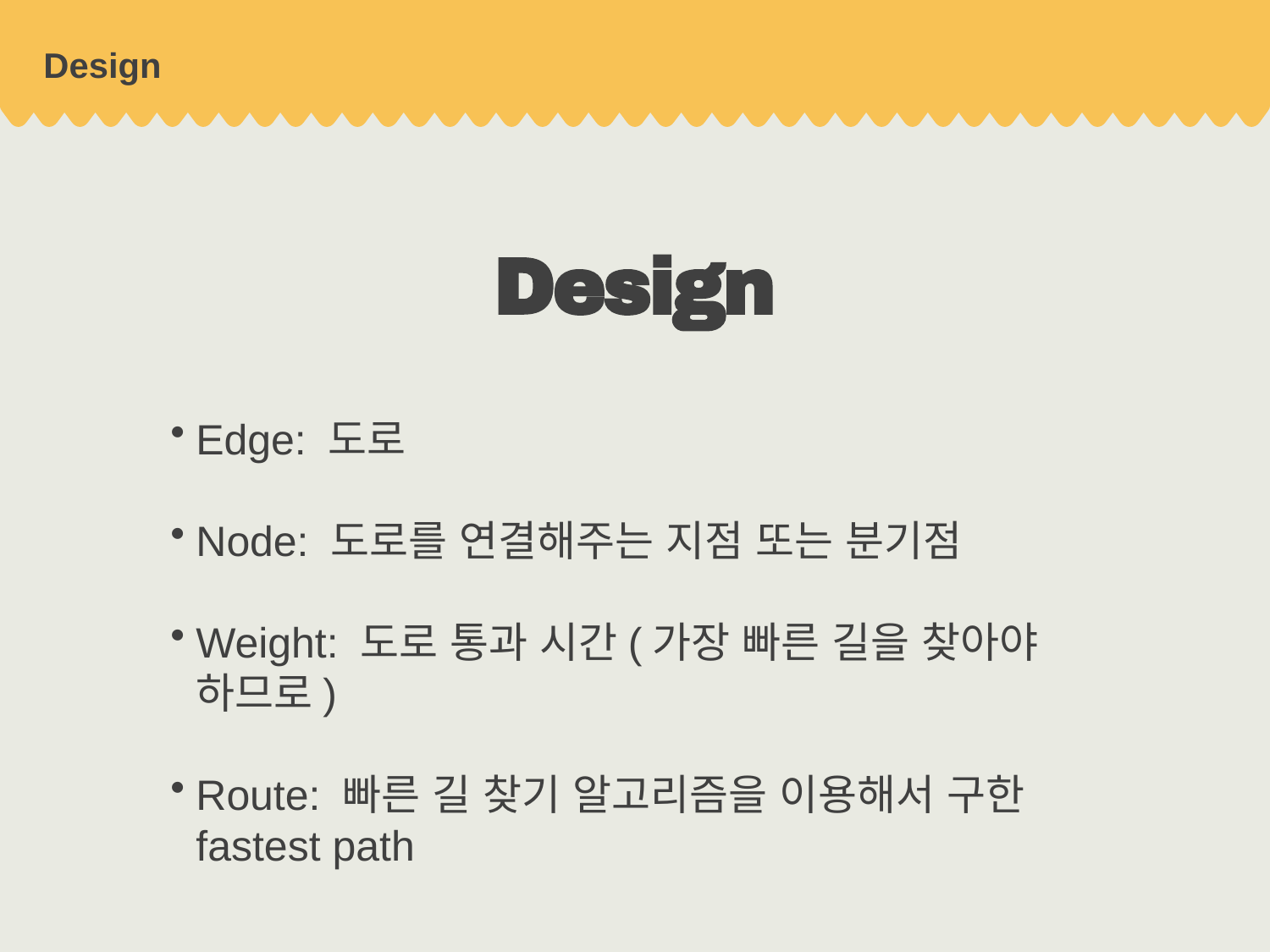

# Design
Design
Edge: 도로

Node: 도로를 연결해주는 지점 또는 분기점

Weight: 도로 통과 시간(가장 빠른 길을 찾아야 하므로)

Route: 빠른 길 찾기 알고리즘을 이용해서 구한 fastest path